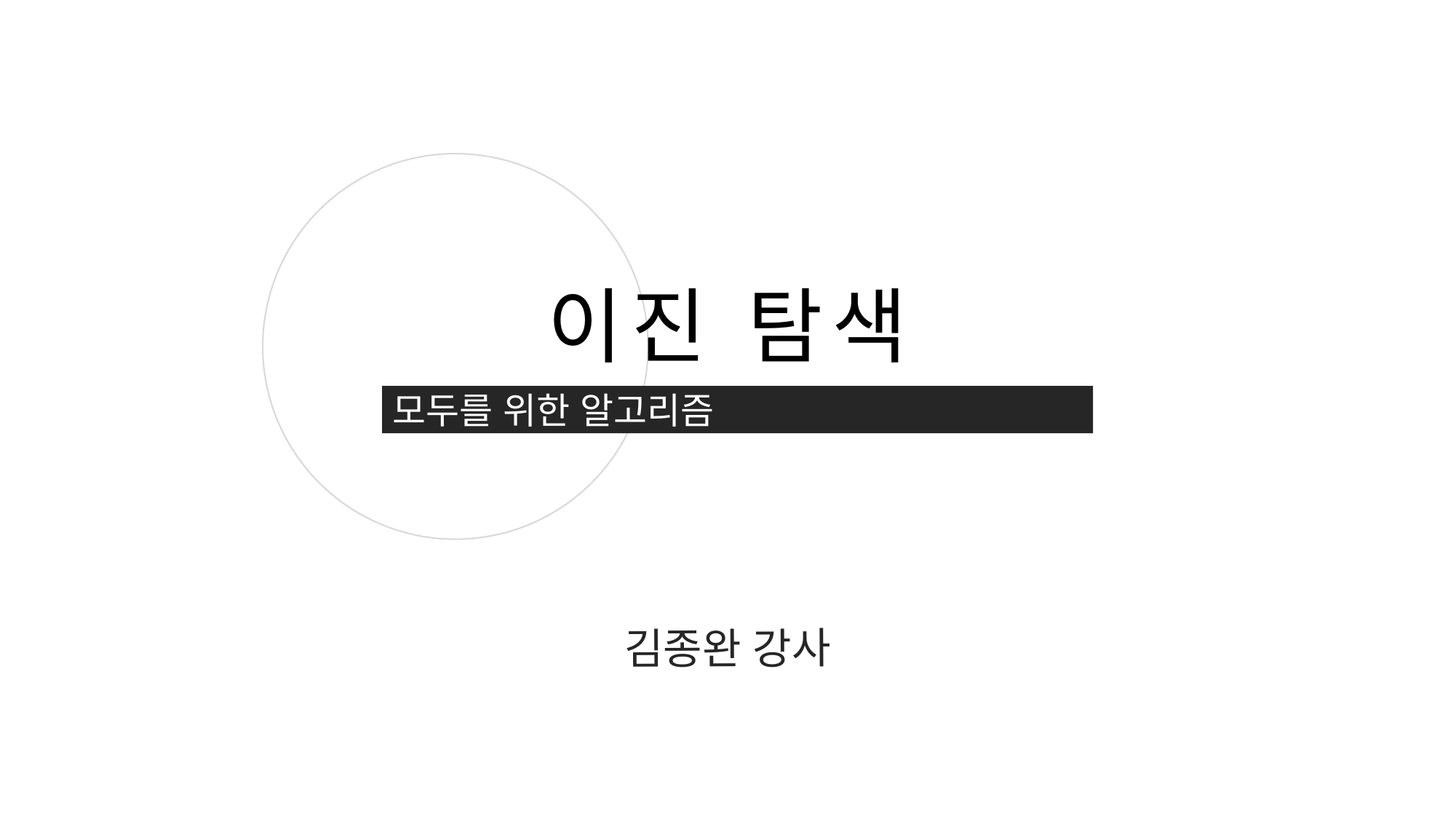

이진 탐색
모두를 위한 알고리즘
김종완 강사